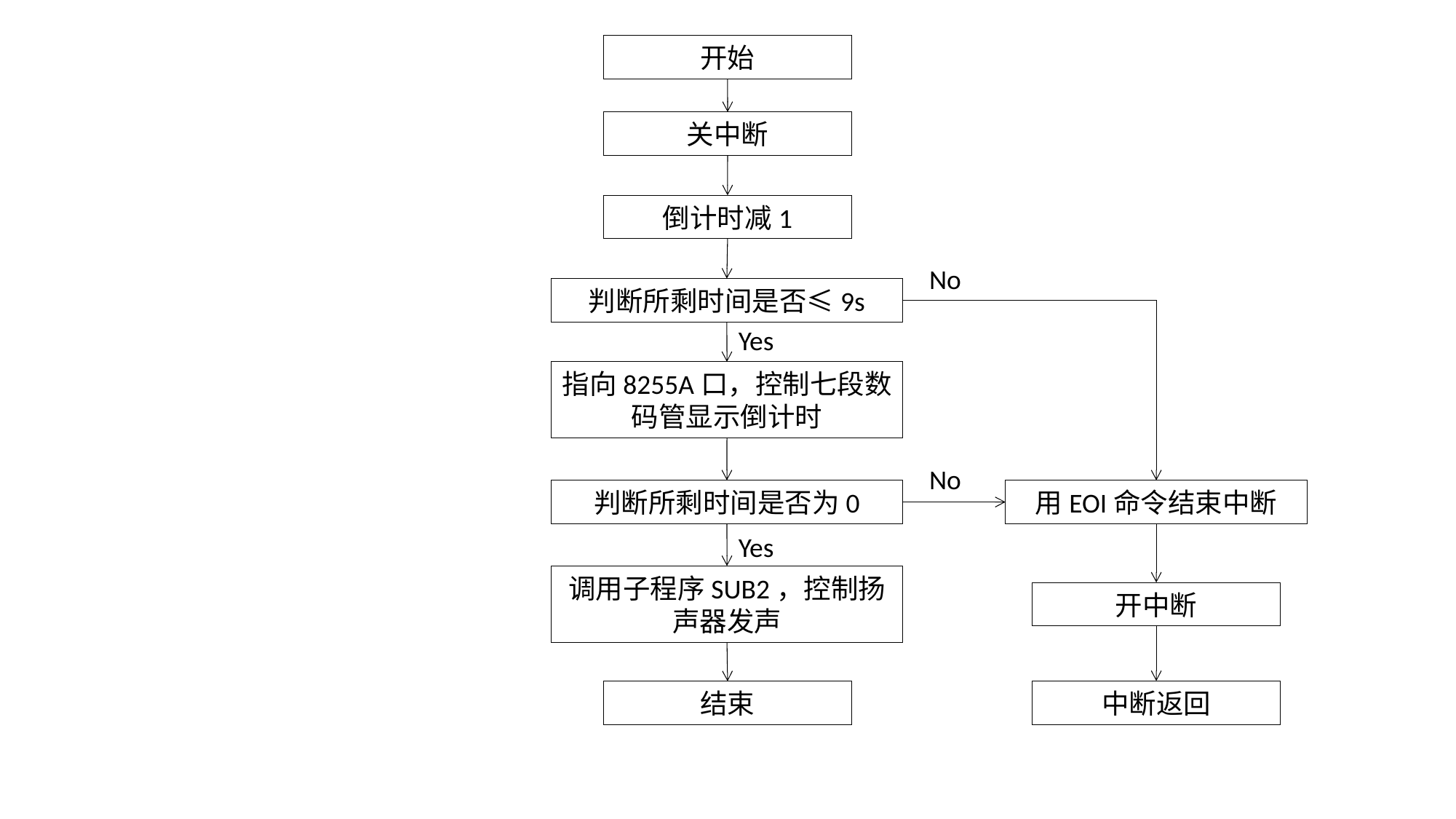

开始
关中断
倒计时减1
No
判断所剩时间是否≤9s
Yes
指向8255A口，控制七段数码管显示倒计时
No
判断所剩时间是否为0
用EOI命令结束中断
Yes
调用子程序SUB2，控制扬声器发声
开中断
中断返回
结束